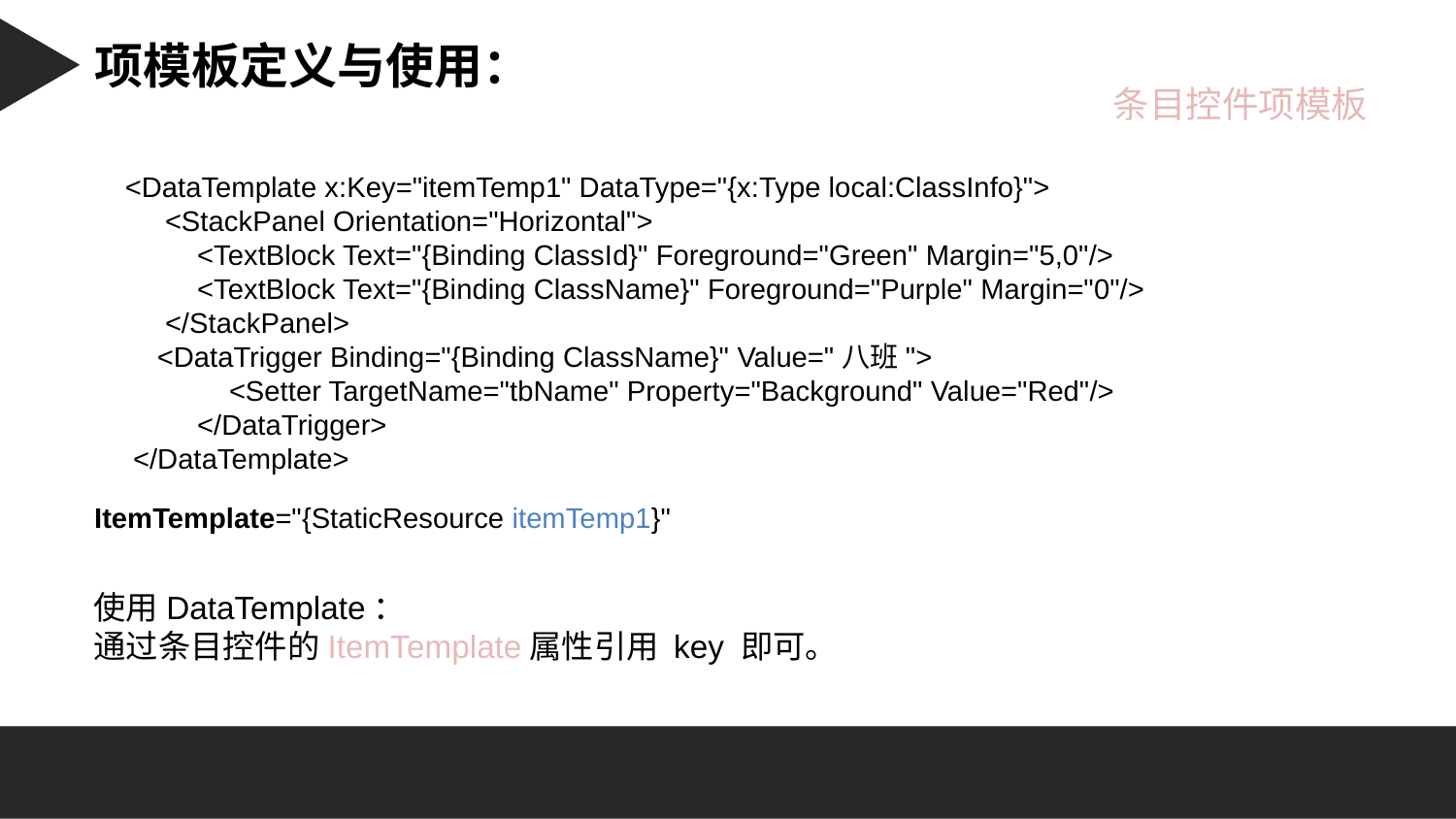

Character 字符串：

项模板定义与使用：
条目控件项模板
       <DataTemplate x:Key="itemTemp1" DataType="{x:Type local:ClassInfo}">
            <StackPanel Orientation="Horizontal">
                <TextBlock Text="{Binding ClassId}" Foreground="Green" Margin="5,0"/>
                <TextBlock Text="{Binding ClassName}" Foreground="Purple" Margin="0"/>
            </StackPanel>
           <DataTrigger Binding="{Binding ClassName}" Value="八班">
                    <Setter TargetName="tbName" Property="Background" Value="Red"/>
                </DataTrigger>
        </DataTemplate>
ItemTemplate="{StaticResource itemTemp1}"
使用DataTemplate：
通过条目控件的ItemTemplate属性引用 key 即可。